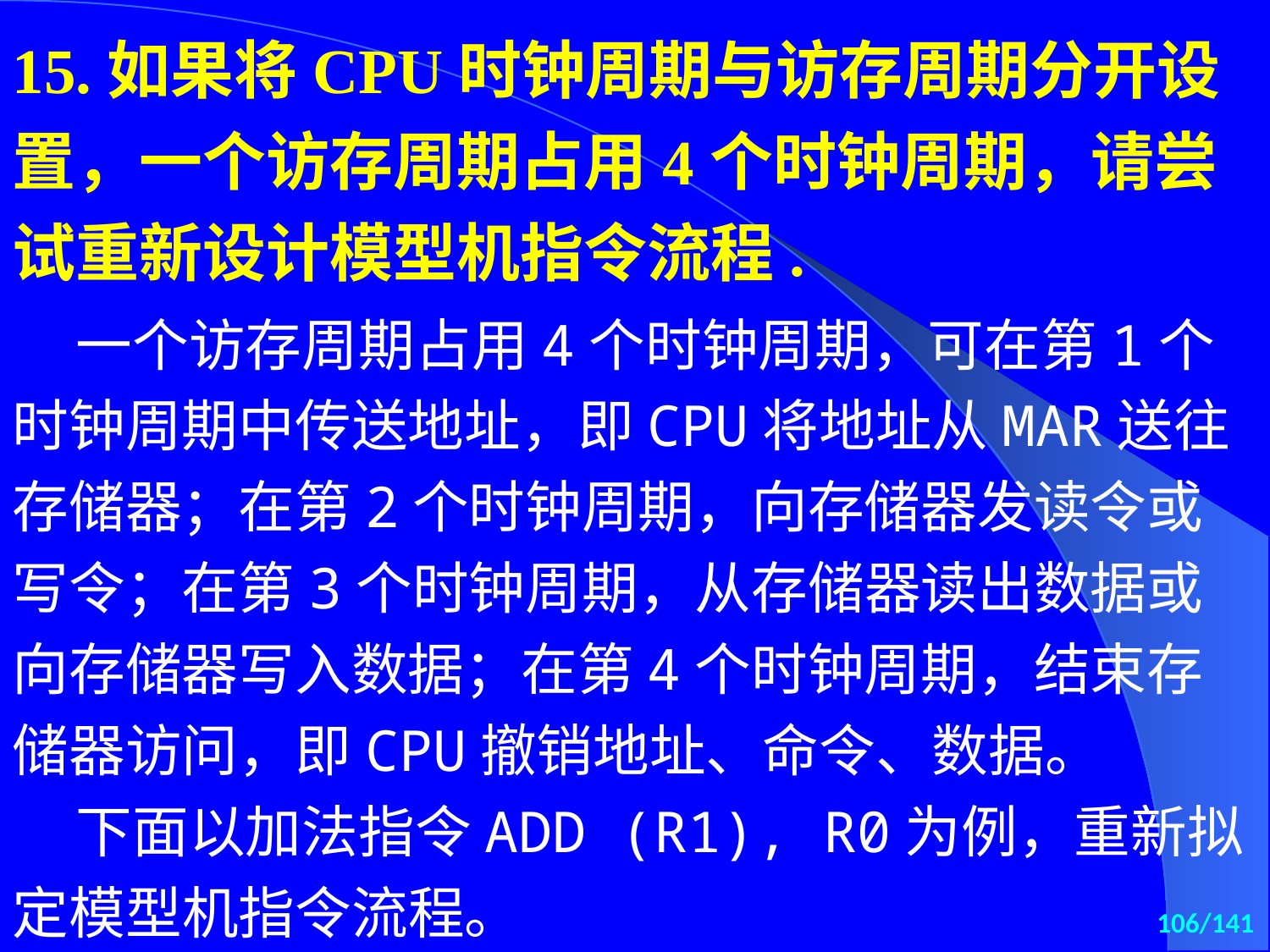

15.如果将CPU时钟周期与访存周期分开设置，一个访存周期占用4个时钟周期，请尝试重新设计模型机指令流程.
一个访存周期占用4个时钟周期，可在第1个时钟周期中传送地址，即CPU将地址从MAR送往存储器；在第2个时钟周期，向存储器发读令或写令；在第3个时钟周期，从存储器读出数据或向存储器写入数据；在第4个时钟周期，结束存储器访问，即CPU撤销地址、命令、数据。
下面以加法指令ADD (R1), R0为例，重新拟定模型机指令流程。
106/141